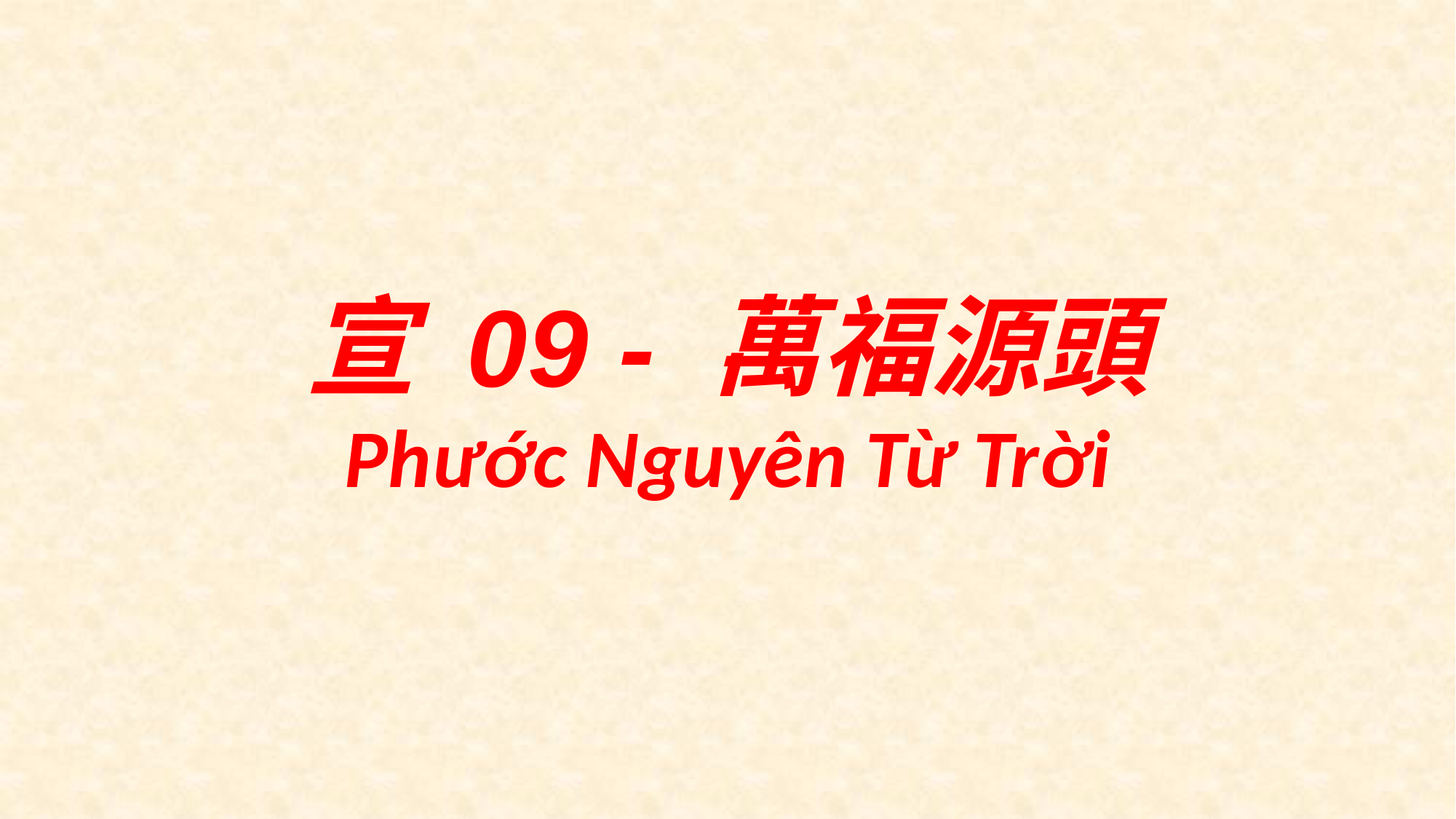

宣 09 - 萬福源頭
Phước Nguyên Từ Trời